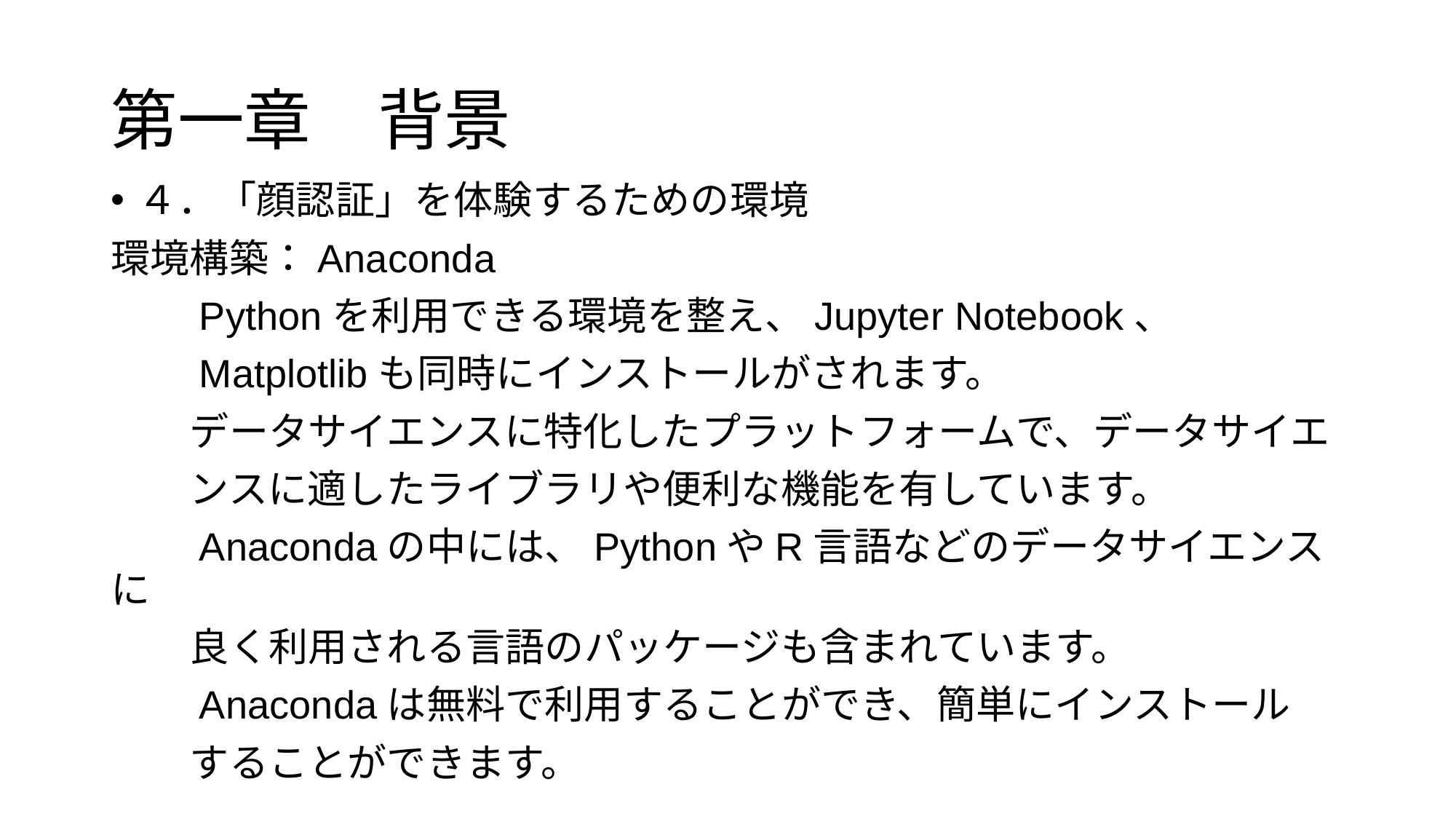

# 第一章　背景
４．「顔認証」を体験するための環境
環境構築：Anaconda
　　Pythonを利用できる環境を整え、Jupyter Notebook、
　　Matplotlibも同時にインストールがされます。
　　データサイエンスに特化したプラットフォームで、データサイエ
　　ンスに適したライブラリや便利な機能を有しています。
　　Anacondaの中には、PythonやR言語などのデータサイエンスに
　　良く利用される言語のパッケージも含まれています。
　　Anacondaは無料で利用することができ、簡単にインストール
　　することができます。